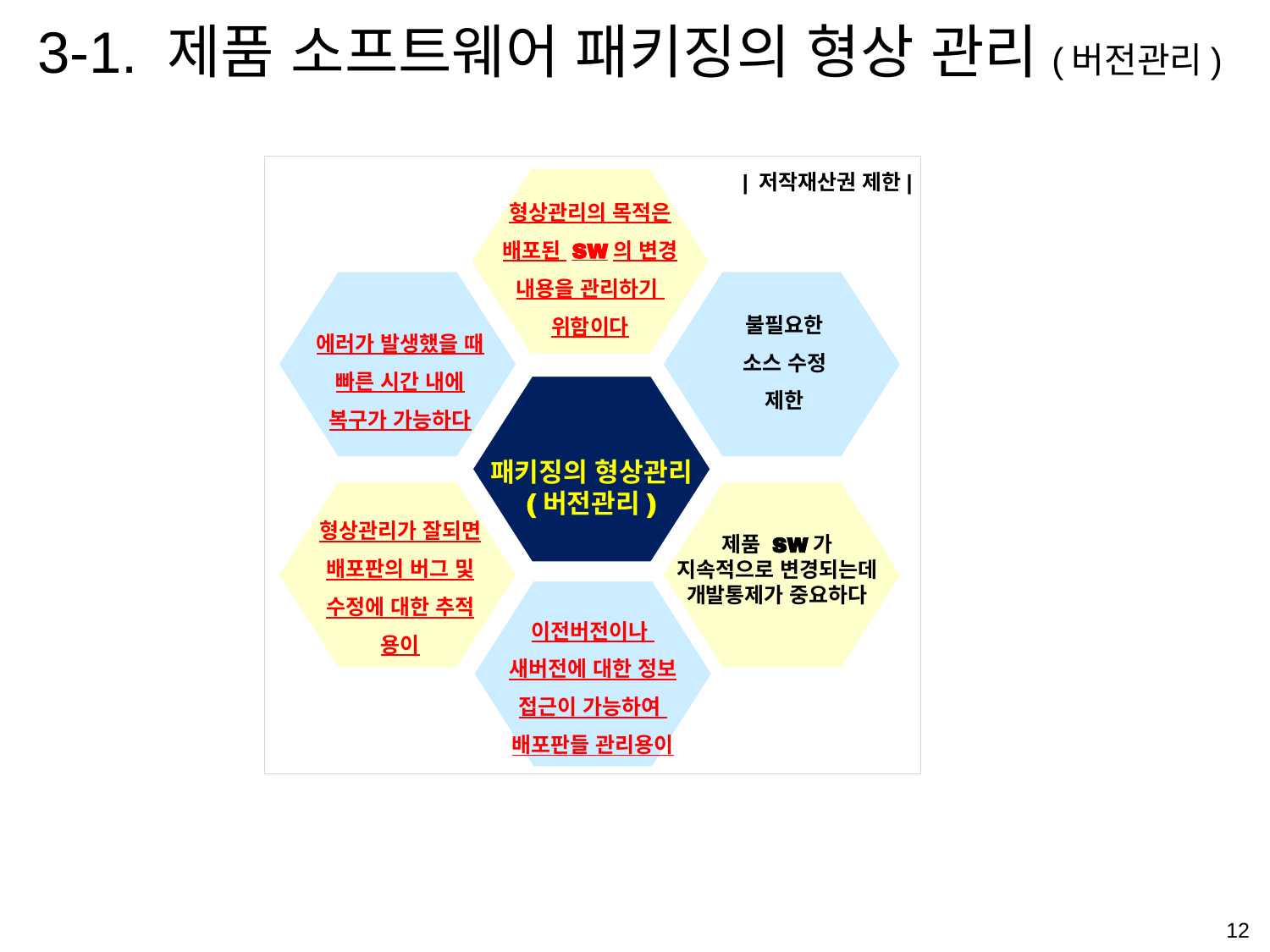

# 3-1. 제품 소프트웨어 패키징의 형상 관리(버전관리)

| 저작재산권 제한|

형상관리의 목적은
배포된 SW의 변경
내용을 관리하기
위함이다

불필요한
소스 수정
제한
에러가 발생했을 때
빠른 시간 내에
복구가 가능하다

패키징의 형상관리
(버전관리)

형상관리가 잘되면
배포판의 버그 및
수정에 대한 추적
용이
제품 SW가
지속적으로 변경되는데
개발통제가 중요하다

이전버전이나
새버전에 대한 정보
접근이 가능하여
배포판들 관리용이
12